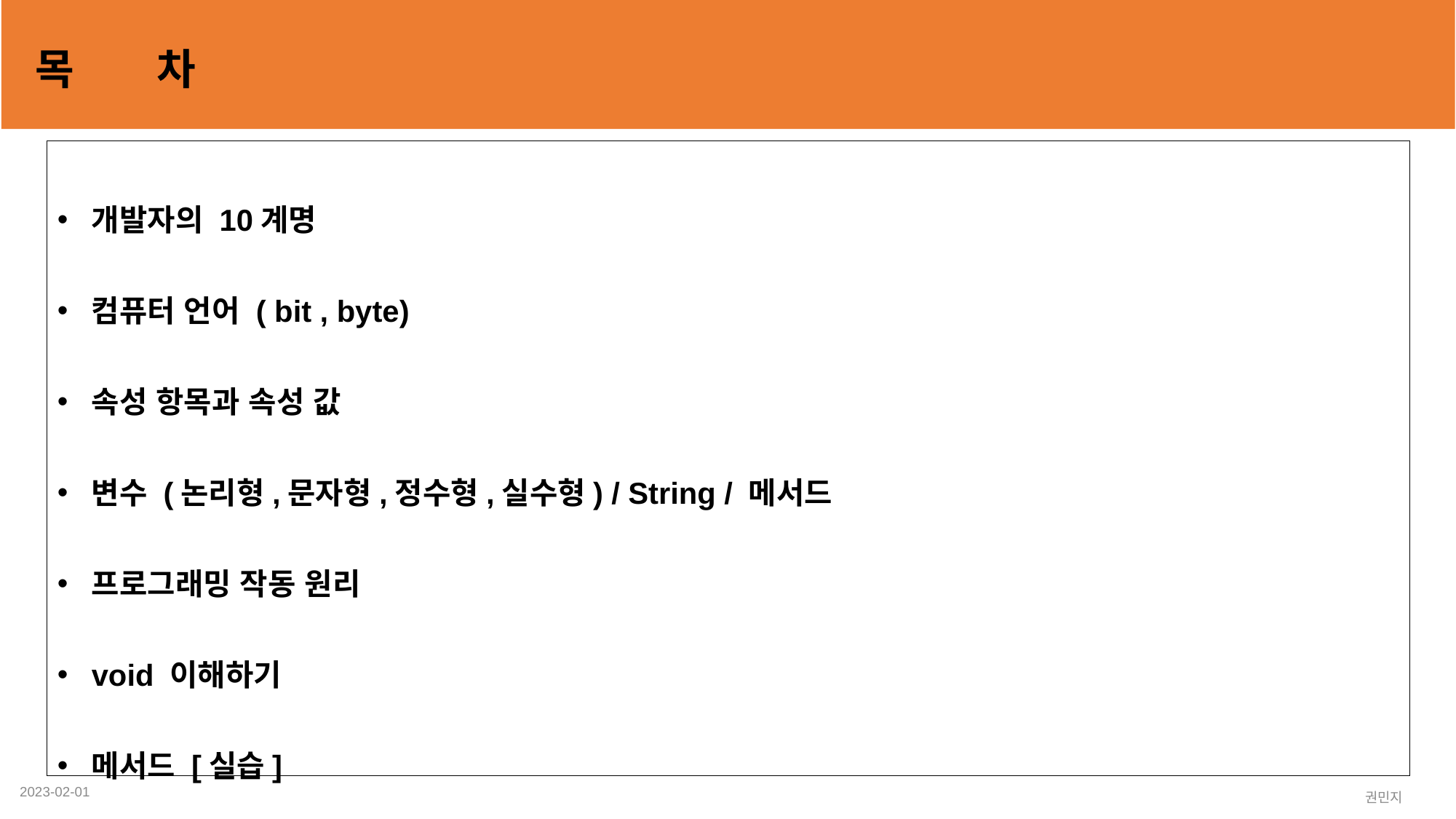

목       차
개발자의 10계명
컴퓨터 언어 ( bit , byte)
속성 항목과 속성 값
변수 (논리형,문자형,정수형,실수형) / String / 메서드
프로그래밍 작동 원리
void 이해하기
메서드 [실습]
2023-02-01
권민지